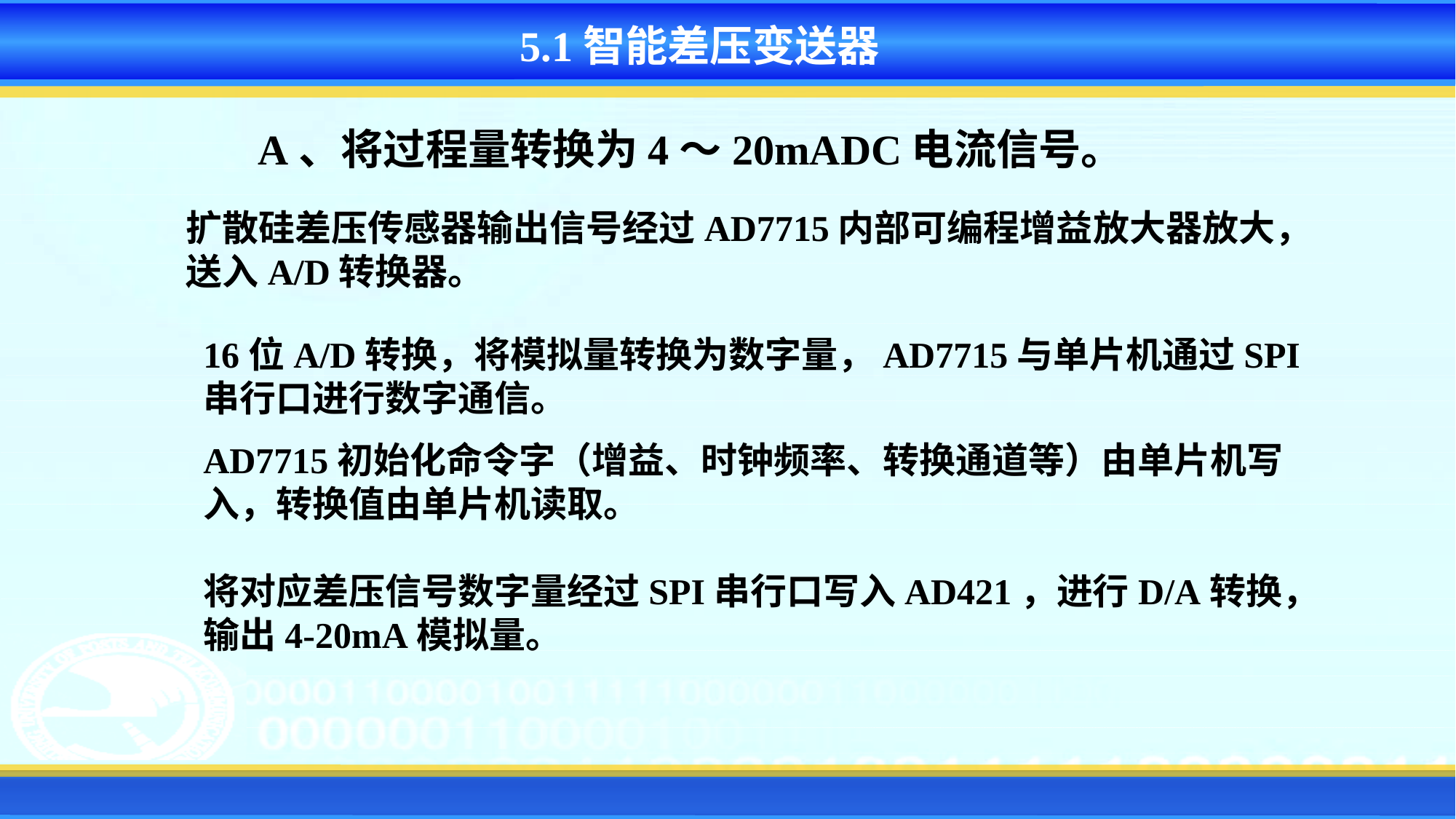

5.1智能差压变送器
A、将过程量转换为4～20mADC电流信号。
扩散硅差压传感器输出信号经过AD7715内部可编程增益放大器放大，送入A/D转换器。
16位A/D转换，将模拟量转换为数字量，AD7715与单片机通过SPI串行口进行数字通信。
AD7715初始化命令字（增益、时钟频率、转换通道等）由单片机写入，转换值由单片机读取。
将对应差压信号数字量经过SPI串行口写入AD421，进行D/A转换，输出4-20mA模拟量。